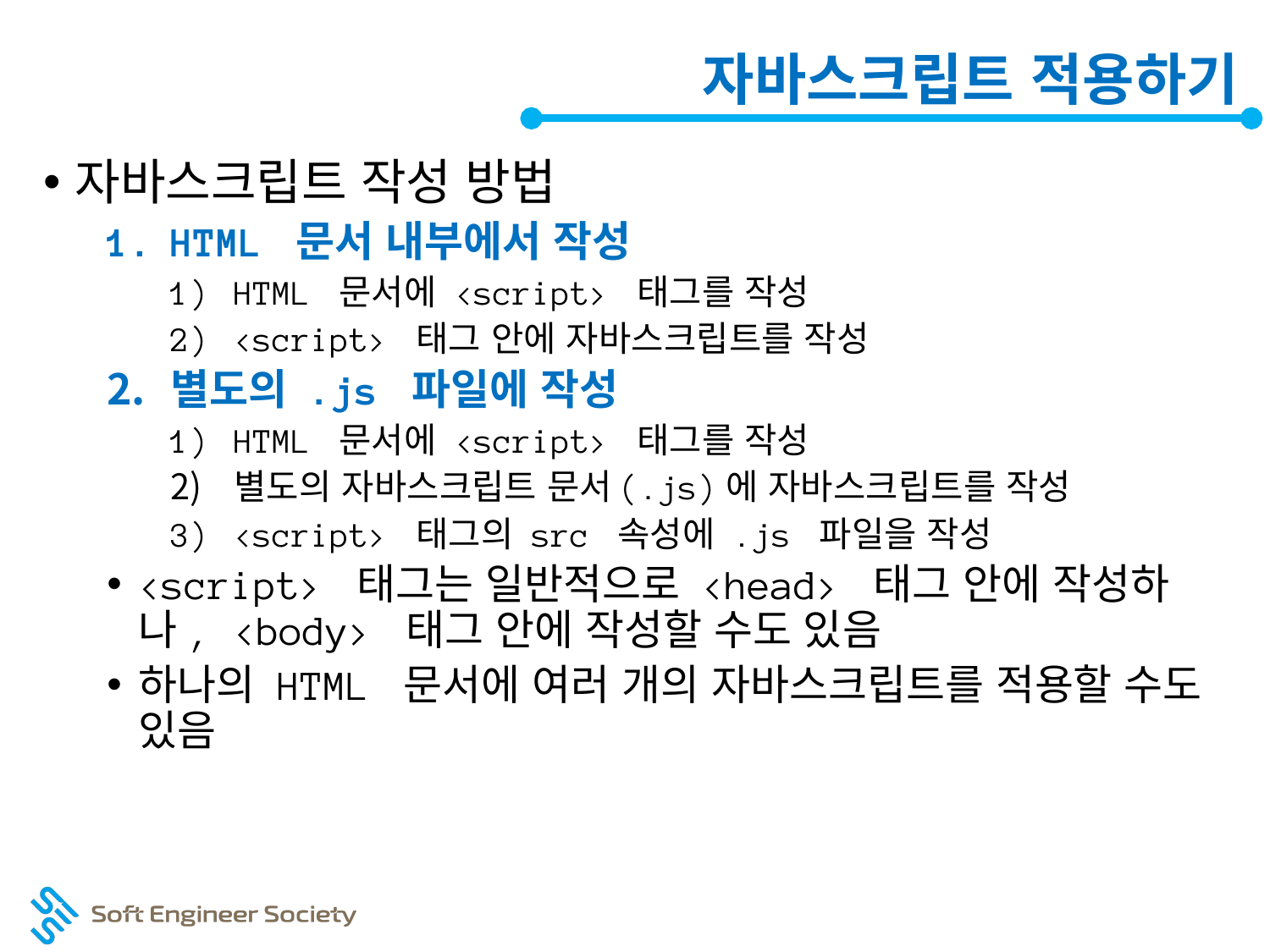

# 자바스크립트 적용하기
자바스크립트 작성 방법
HTML 문서 내부에서 작성
HTML 문서에 <script> 태그를 작성
<script> 태그 안에 자바스크립트를 작성
별도의 .js 파일에 작성
HTML 문서에 <script> 태그를 작성
별도의 자바스크립트 문서(.js)에 자바스크립트를 작성
<script> 태그의 src 속성에 .js 파일을 작성
<script> 태그는 일반적으로 <head> 태그 안에 작성하나, <body> 태그 안에 작성할 수도 있음
하나의 HTML 문서에 여러 개의 자바스크립트를 적용할 수도 있음